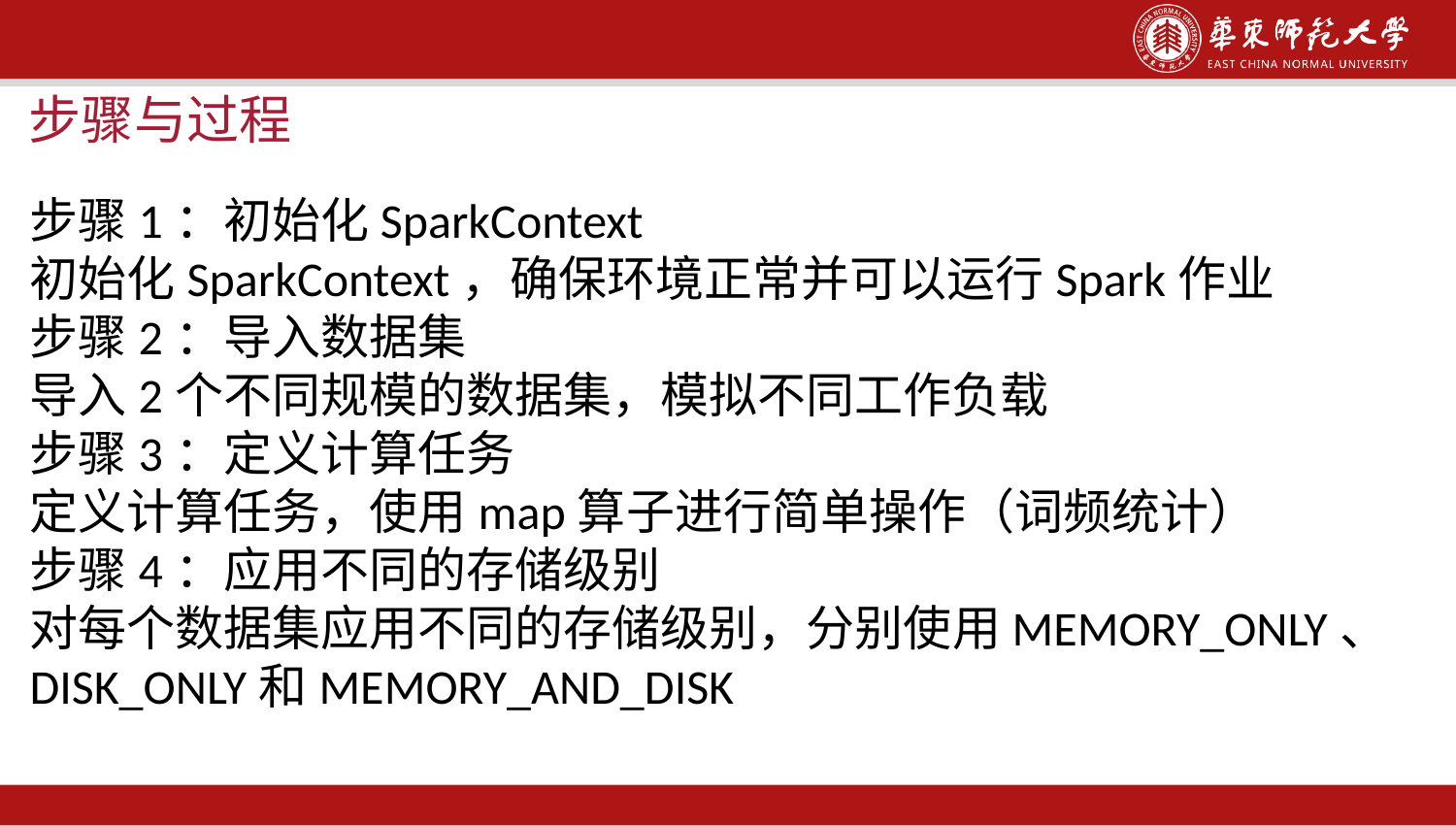

步骤与过程
步骤1：初始化SparkContext
初始化SparkContext，确保环境正常并可以运行Spark作业
步骤2：导入数据集
导入2个不同规模的数据集，模拟不同工作负载
步骤3：定义计算任务
定义计算任务，使用map算子进行简单操作（词频统计）
步骤4：应用不同的存储级别
对每个数据集应用不同的存储级别，分别使用MEMORY_ONLY、DISK_ONLY和MEMORY_AND_DISK